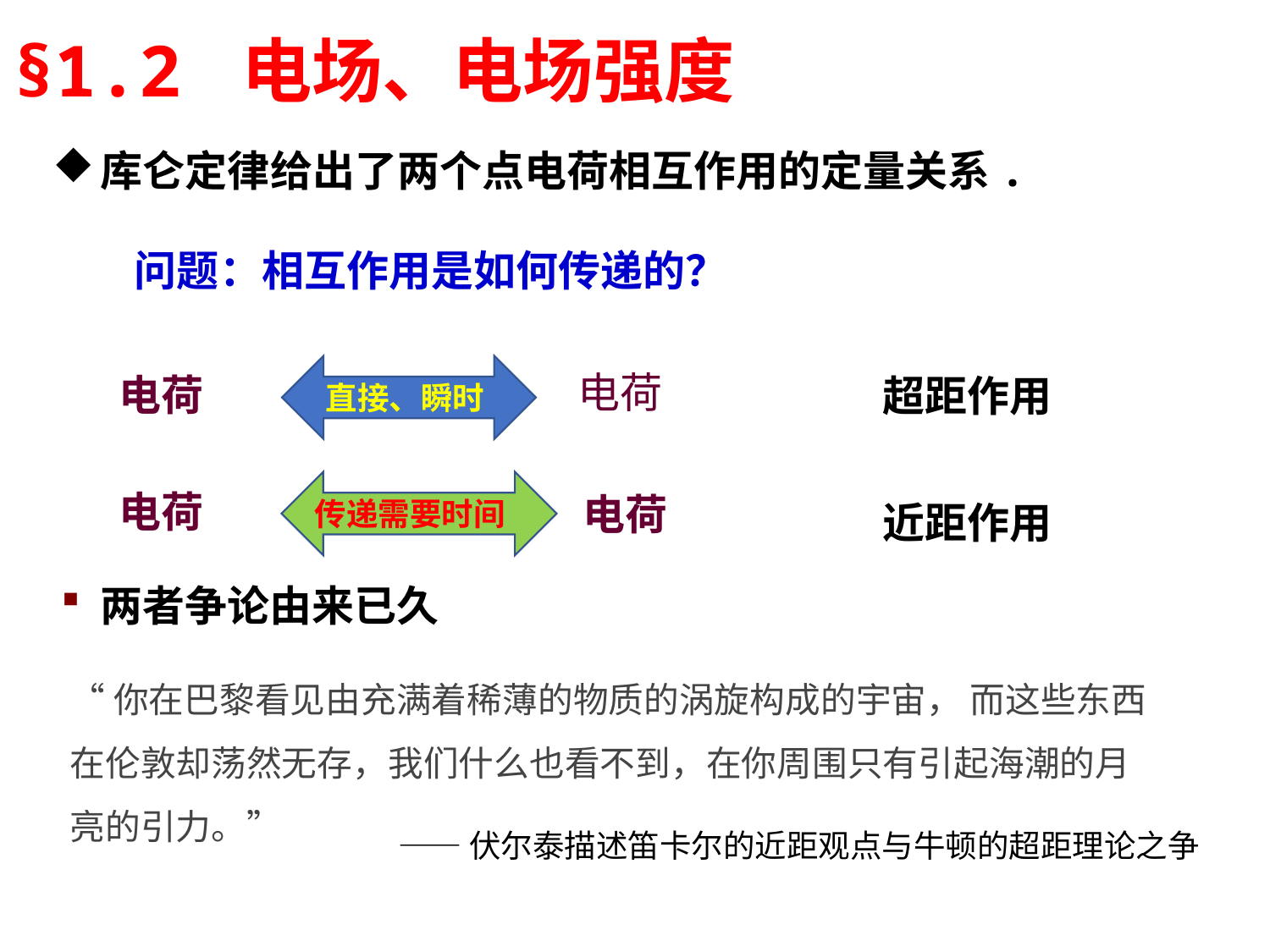

§1.2 电场、电场强度

库仑定律给出了两个点电荷相互作用的定量关系.

问题：相互作用是如何传递的？
直接、瞬时
电荷
电荷

超距作用
传递需要时间
电荷
电荷
近距作用
 两者争论由来已久
“你在巴黎看见由充满着稀薄的物质的涡旋构成的宇宙， 而这些东西在伦敦却荡然无存，我们什么也看不到，在你周围只有引起海潮的月亮的引力。”
——伏尔泰描述笛卡尔的近距观点与牛顿的超距理论之争